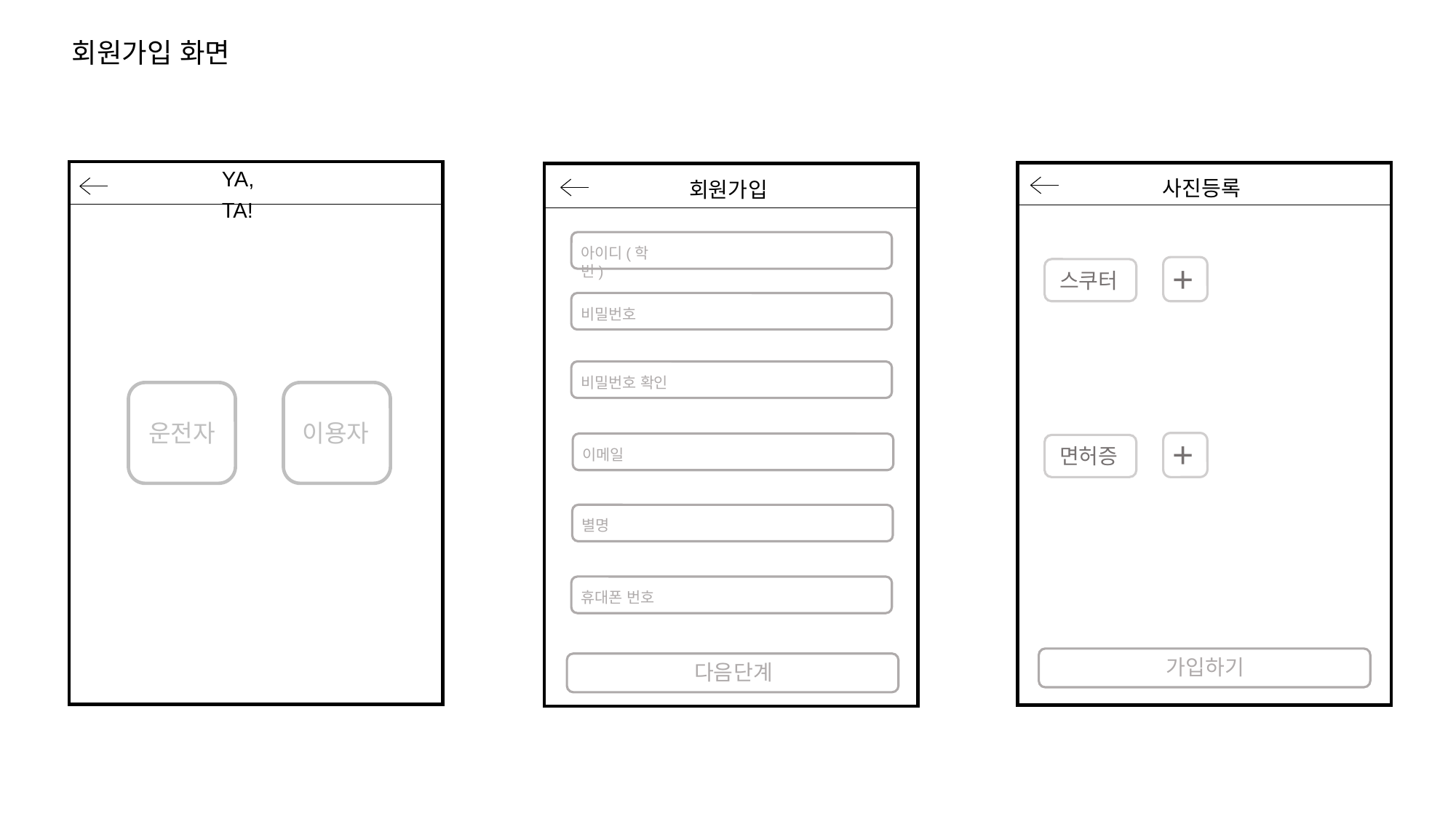

회원가입 화면
YA, TA!

사진등록
회원가입

아이디(학번)
+

스쿠터

비밀번호

비밀번호 확인

운전자
이용자
+

이메일

면허증

별명

휴대폰 번호

가입하기

다음단계